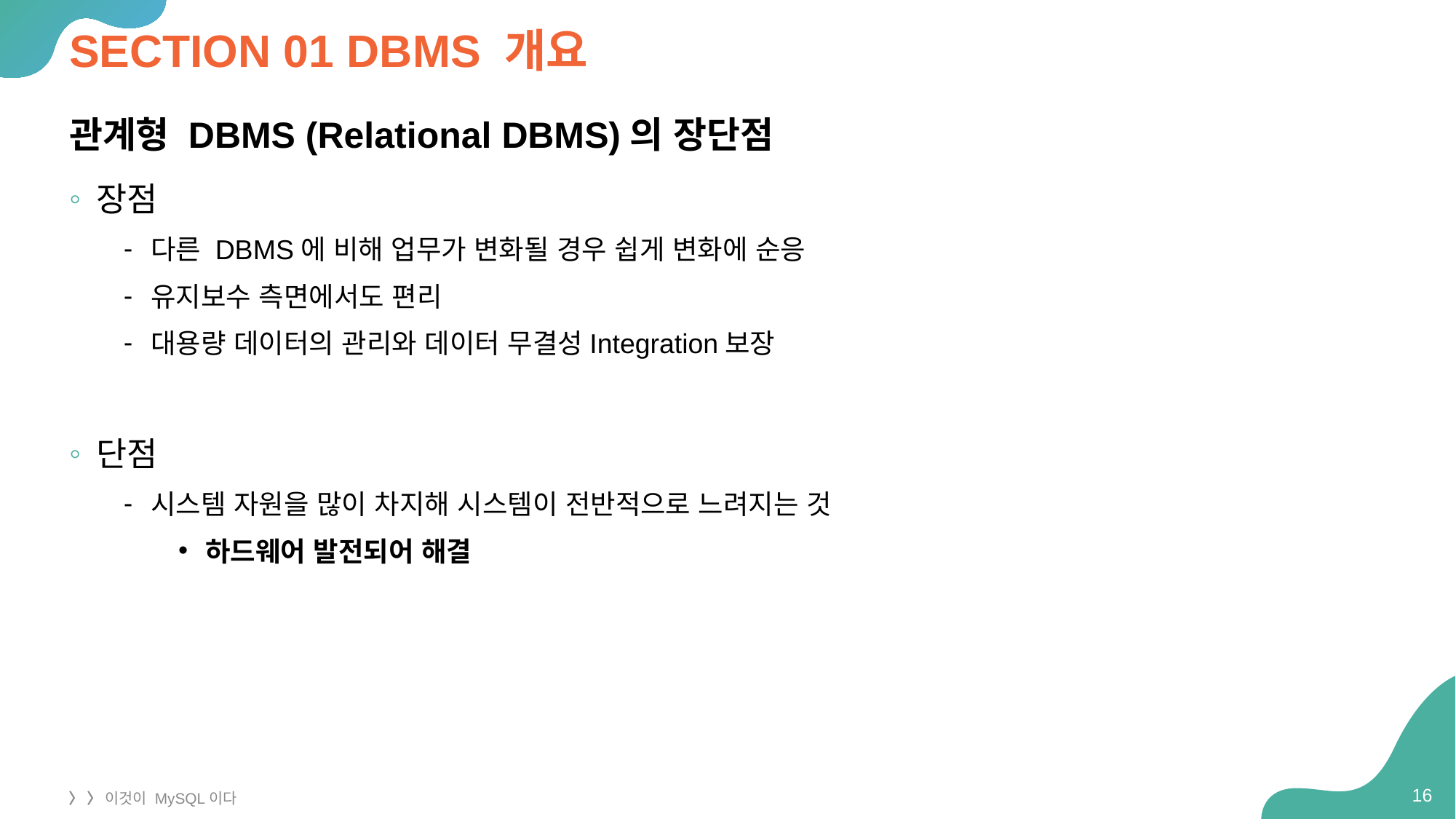

# SECTION 01 DBMS 개요
관계형 DBMS (Relational DBMS)의 장단점
장점
다른 DBMS에 비해 업무가 변화될 경우 쉽게 변화에 순응
유지보수 측면에서도 편리
대용량 데이터의 관리와 데이터 무결성Integration보장

단점
시스템 자원을 많이 차지해 시스템이 전반적으로 느려지는 것
하드웨어 발전되어 해결

16
〉 〉 이것이 MySQL이다